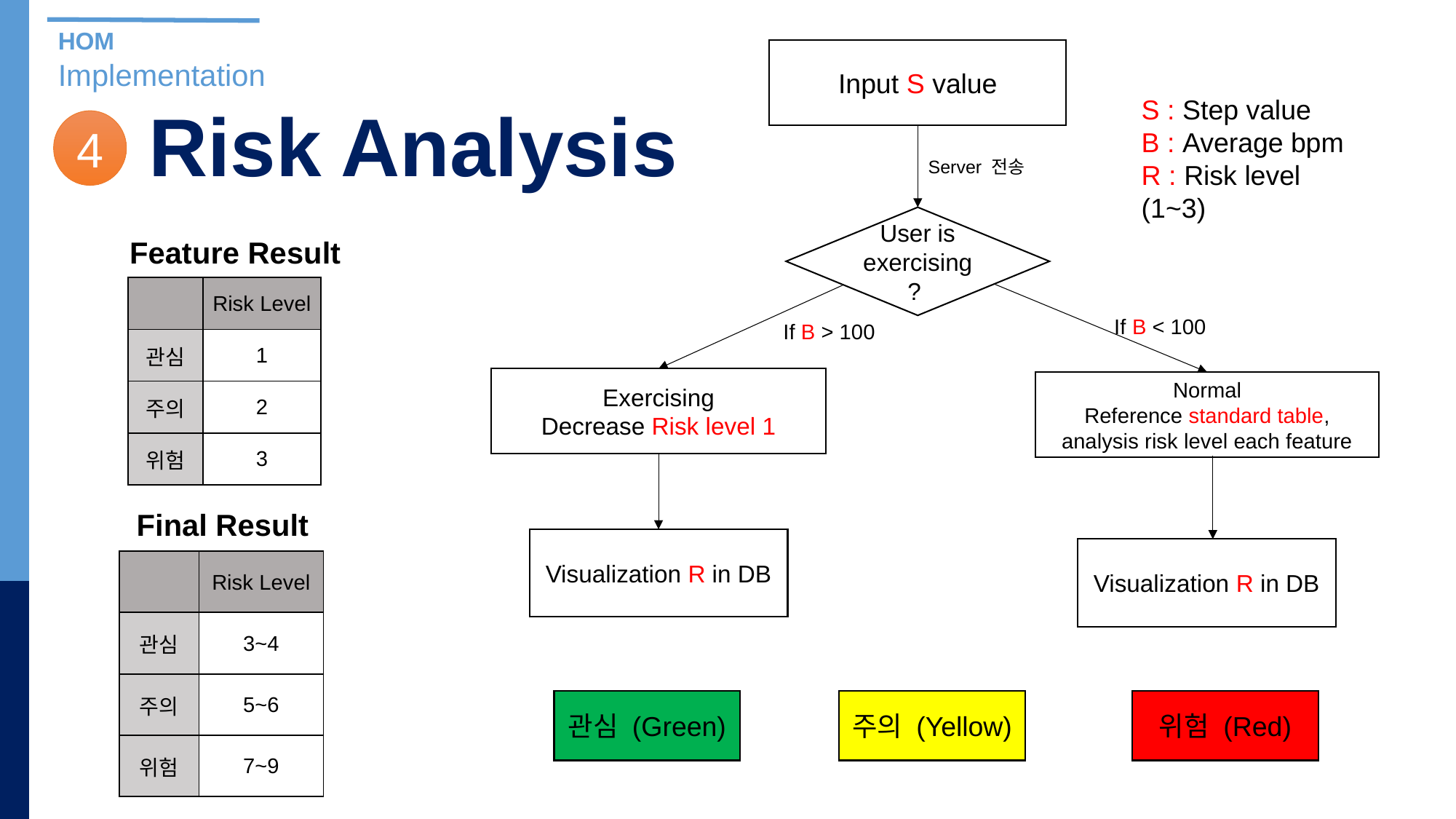

HOM
Implementation
Input S value
S : Step value
B : Average bpm
R : Risk level (1~3)
Server 전송
User is exercising?
If B < 100
If B > 100
Exercising
Decrease Risk level 1
Normal
Reference standard table, analysis risk level each feature
Visualization R in DB
Visualization R in DB
관심 (Green)
주의 (Yellow)
위험 (Red)
Risk Analysis
4
Feature Result
|  | Risk Level |
| --- | --- |
| 관심 | 1 |
| 주의 | 2 |
| 위험 | 3 |
Final Result
|  | Risk Level |
| --- | --- |
| 관심 | 3~4 |
| 주의 | 5~6 |
| 위험 | 7~9 |